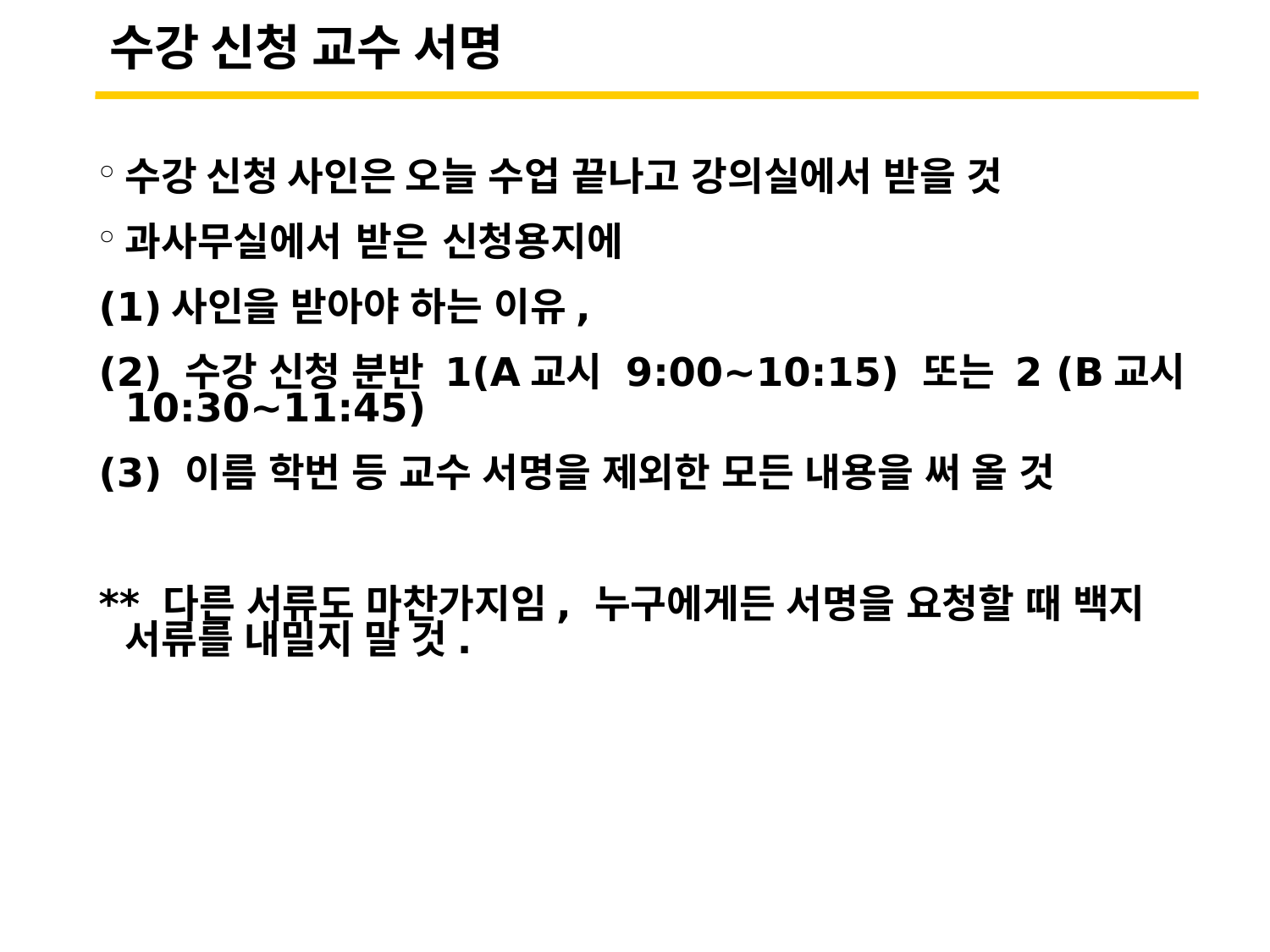

수강 신청 교수 서명
수강 신청 사인은 오늘 수업 끝나고 강의실에서 받을 것
과사무실에서 받은 신청용지에
(1)사인을 받아야 하는 이유,
(2) 수강 신청 분반 1(A교시 9:00~10:15) 또는 2 (B교시10:30~11:45)
(3) 이름 학번 등 교수 서명을 제외한 모든 내용을 써 올 것

** 다른 서류도 마찬가지임, 누구에게든 서명을 요청할 때 백지 서류를 내밀지 말 것.